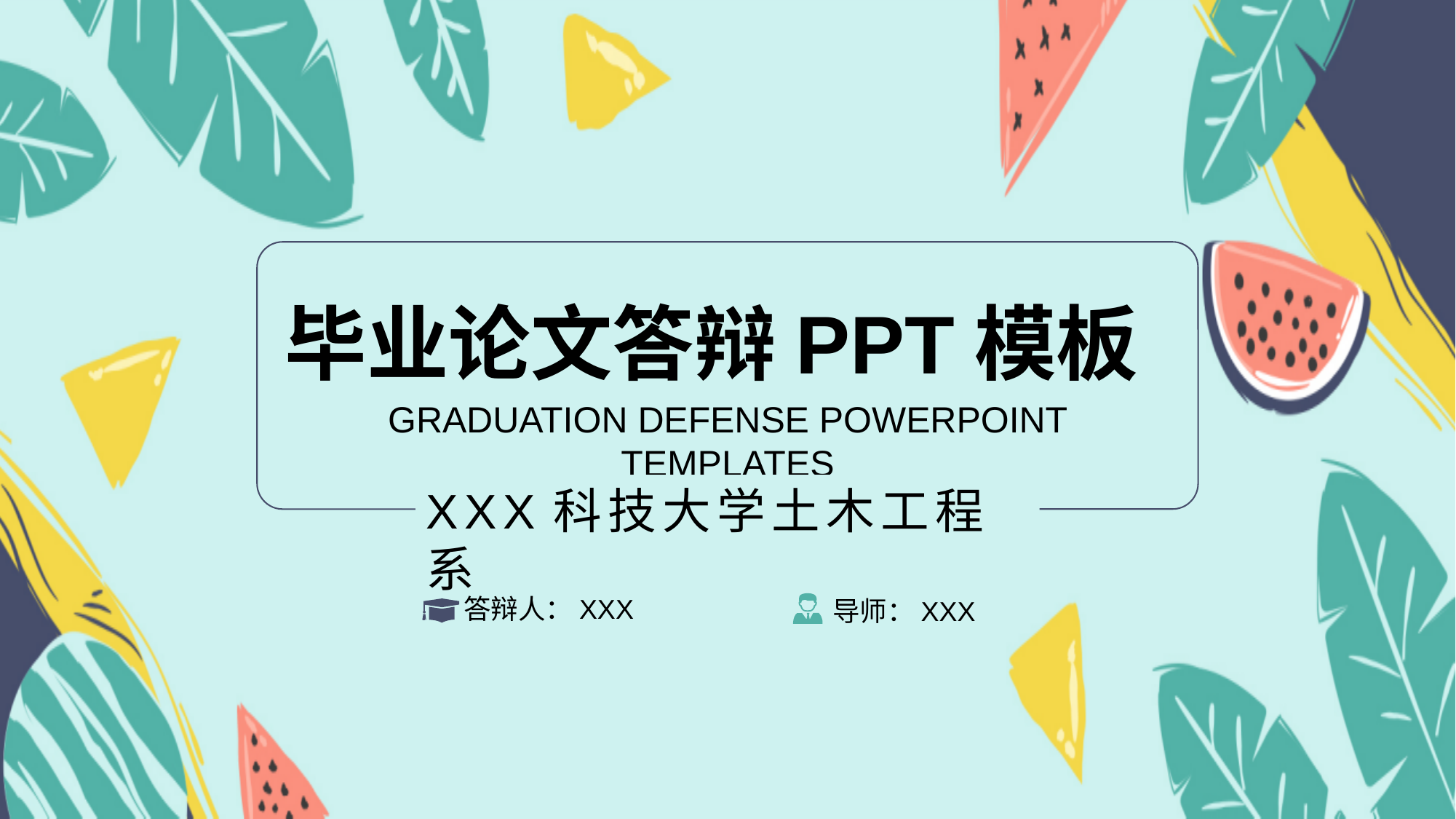

毕业论文答辩PPT模板
Graduation defense POWERPOINT TEMPLATES
XXX科技大学土木工程系
答辩人：XXX
导师：XXX